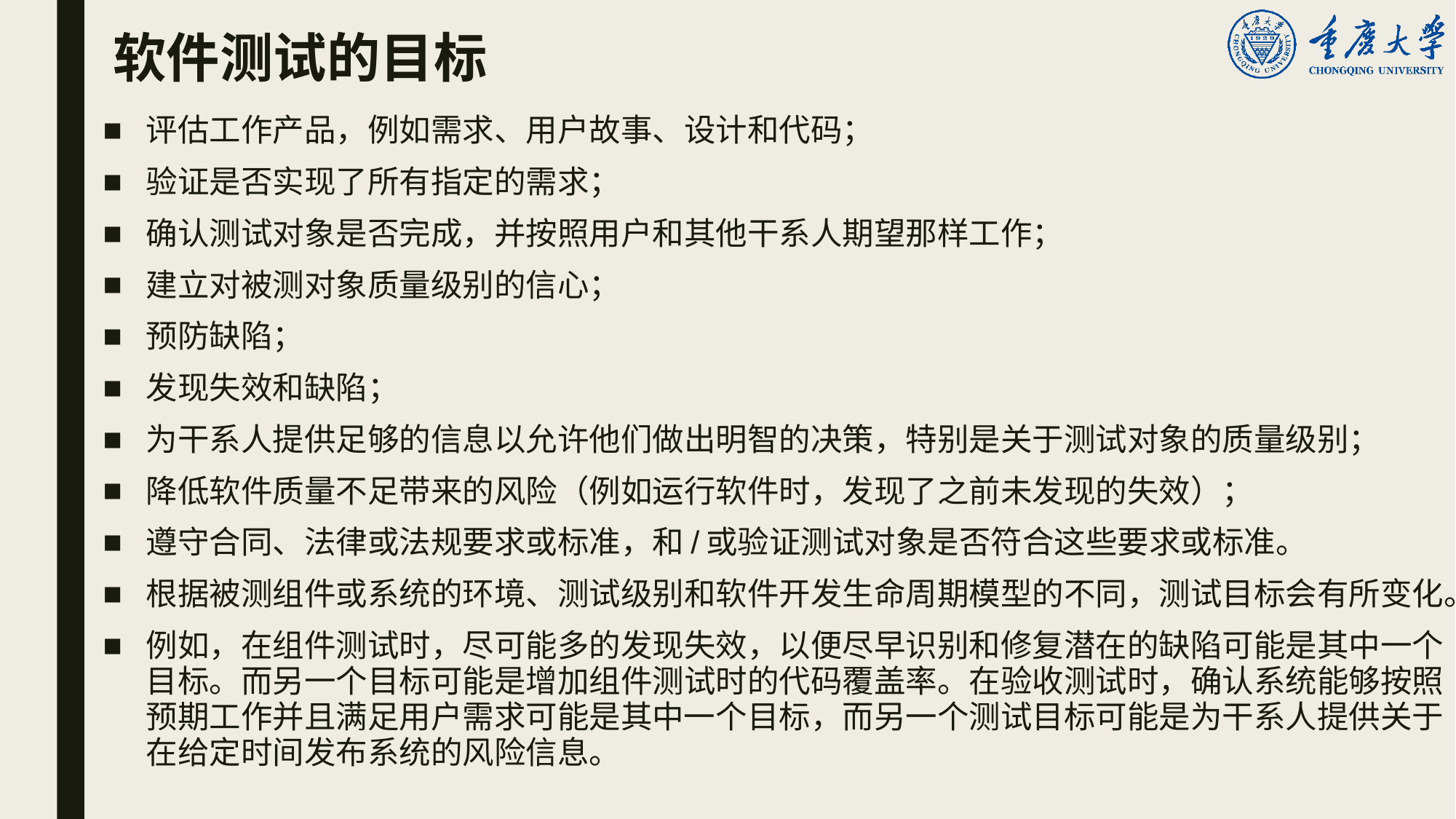

# 软件测试的目标
评估工作产品，例如需求、用户故事、设计和代码；
验证是否实现了所有指定的需求；
确认测试对象是否完成，并按照用户和其他干系人期望那样工作；
建立对被测对象质量级别的信心；
预防缺陷；
发现失效和缺陷；
为干系人提供足够的信息以允许他们做出明智的决策，特别是关于测试对象的质量级别；
降低软件质量不足带来的风险（例如运行软件时，发现了之前未发现的失效）；
遵守合同、法律或法规要求或标准，和/或验证测试对象是否符合这些要求或标准。
根据被测组件或系统的环境、测试级别和软件开发生命周期模型的不同，测试目标会有所变化。
例如，在组件测试时，尽可能多的发现失效，以便尽早识别和修复潜在的缺陷可能是其中一个目标。而另一个目标可能是增加组件测试时的代码覆盖率。在验收测试时，确认系统能够按照预期工作并且满足用户需求可能是其中一个目标，而另一个测试目标可能是为干系人提供关于在给定时间发布系统的风险信息。